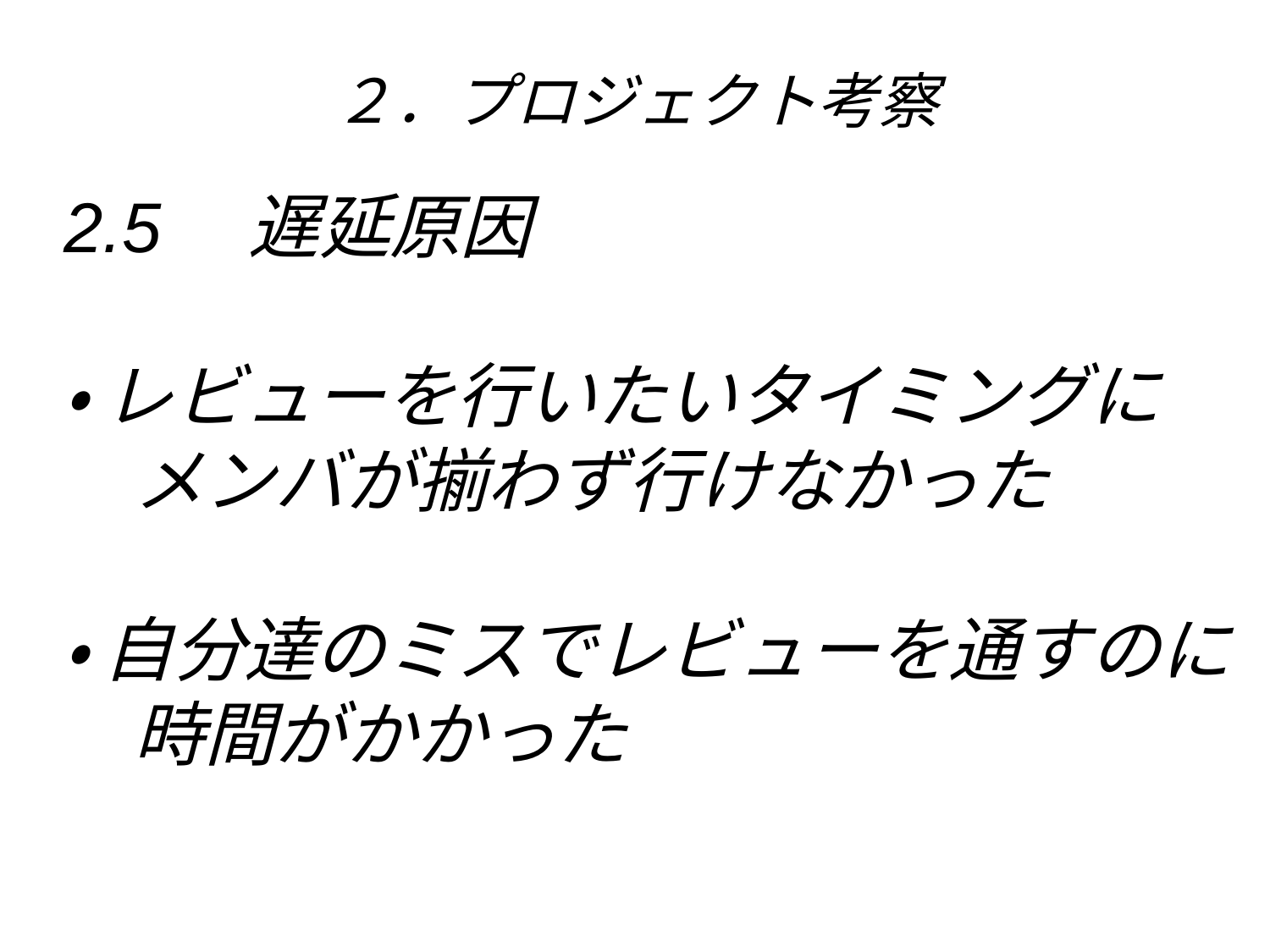

# ２．プロジェクト考察
2.5　遅延原因

・ レビューを行いたいタイミングに
　メンバが揃わず行けなかった

・ 自分達のミスでレビューを通すのに
　時間がかかった